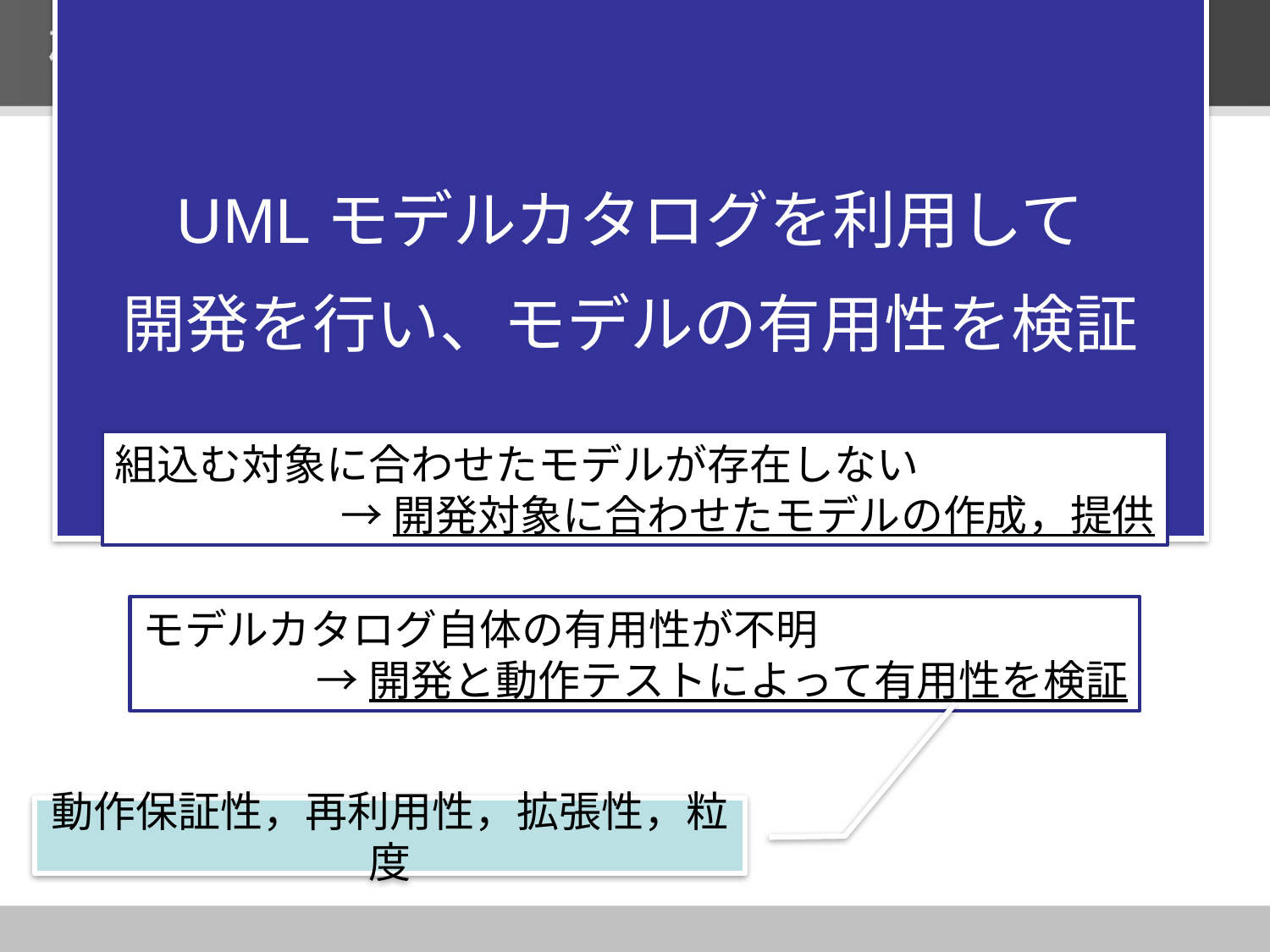

# 研究概要（1/6）
UMLモデルカタログを利用して
開発を行い、モデルの有用性を検証
組込む対象に合わせたモデルが存在しない
→開発対象に合わせたモデルの作成，提供
モデルカタログ自体の有用性が不明
→開発と動作テストによって有用性を検証
動作保証性，再利用性，拡張性，粒度